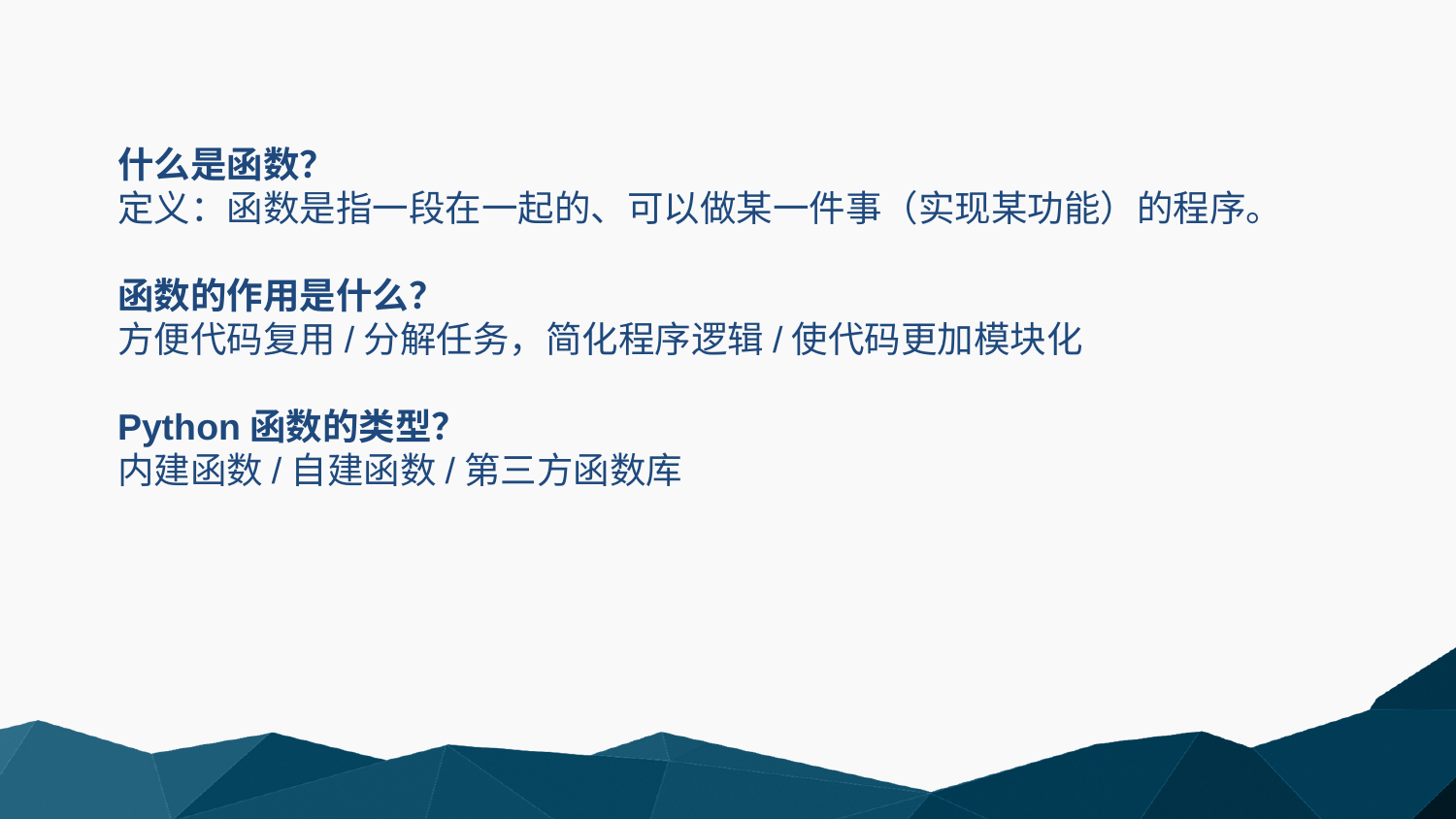

什么是函数？
定义：函数是指一段在一起的、可以做某一件事（实现某功能）的程序。

函数的作用是什么？
方便代码复用/分解任务，简化程序逻辑/使代码更加模块化

Python函数的类型？
内建函数/自建函数/第三方函数库